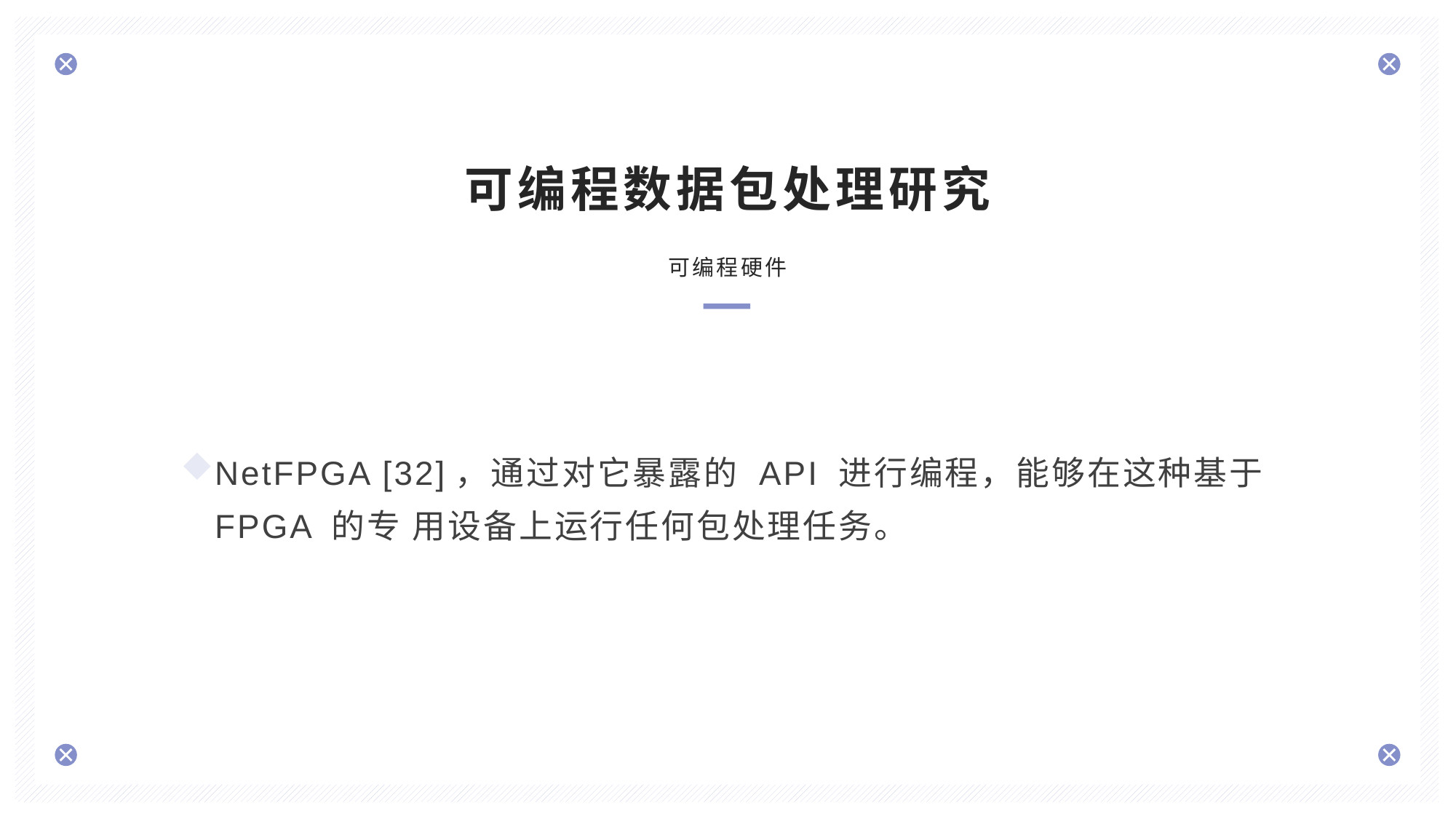

可编程数据包处理研究
可编程硬件

NetFPGA [32]，通过对它暴露的 API 进行编程，能够在这种基于 FPGA 的专 用设备上运行任何包处理任务。